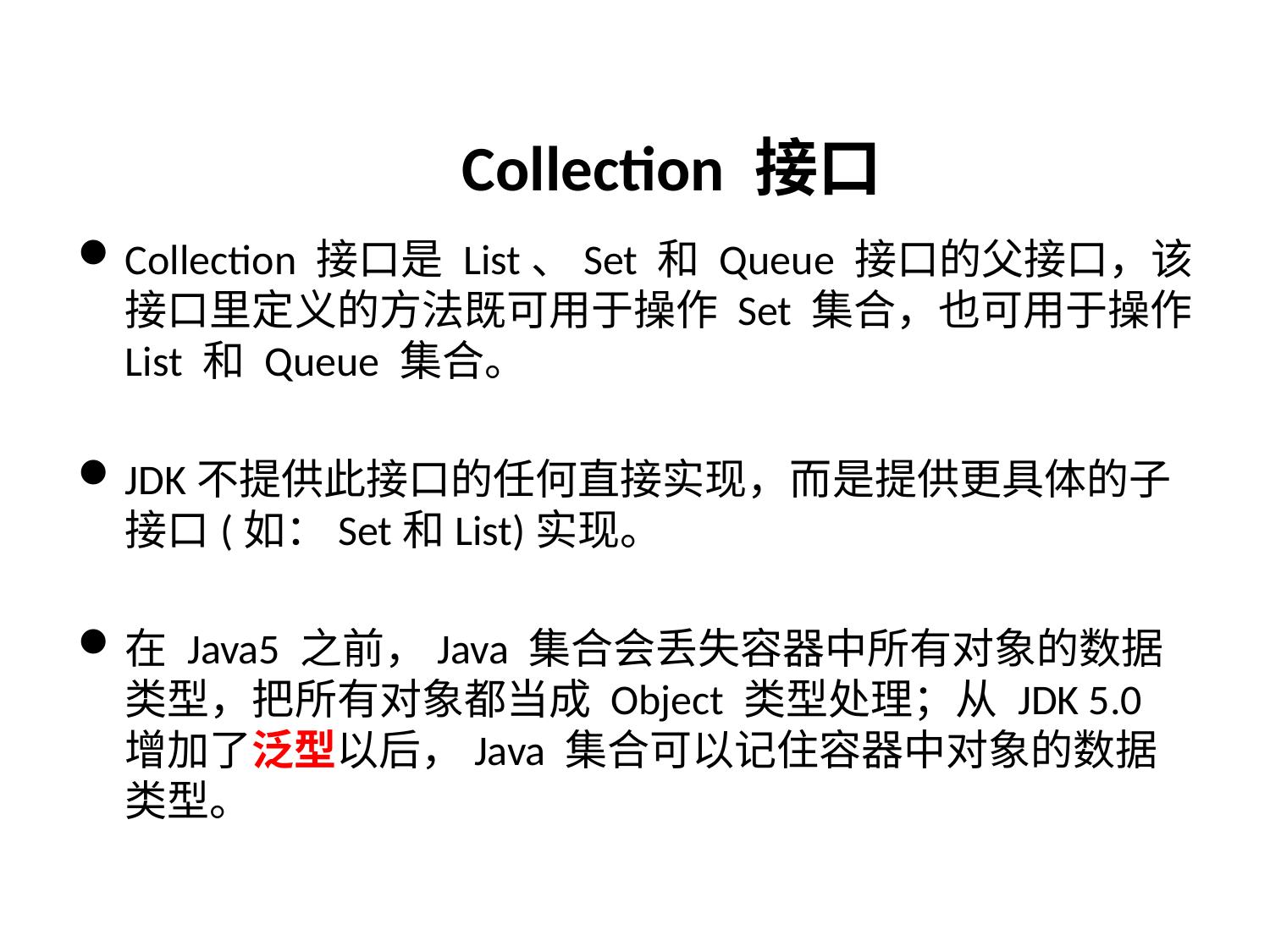

# Collection 接口
Collection 接口是 List、Set 和 Queue 接口的父接口，该接口里定义的方法既可用于操作 Set 集合，也可用于操作 List 和 Queue 集合。

JDK不提供此接口的任何直接实现，而是提供更具体的子接口(如：Set和List)实现。

在 Java5 之前，Java 集合会丢失容器中所有对象的数据类型，把所有对象都当成 Object 类型处理；从 JDK 5.0 增加了泛型以后，Java 集合可以记住容器中对象的数据类型。